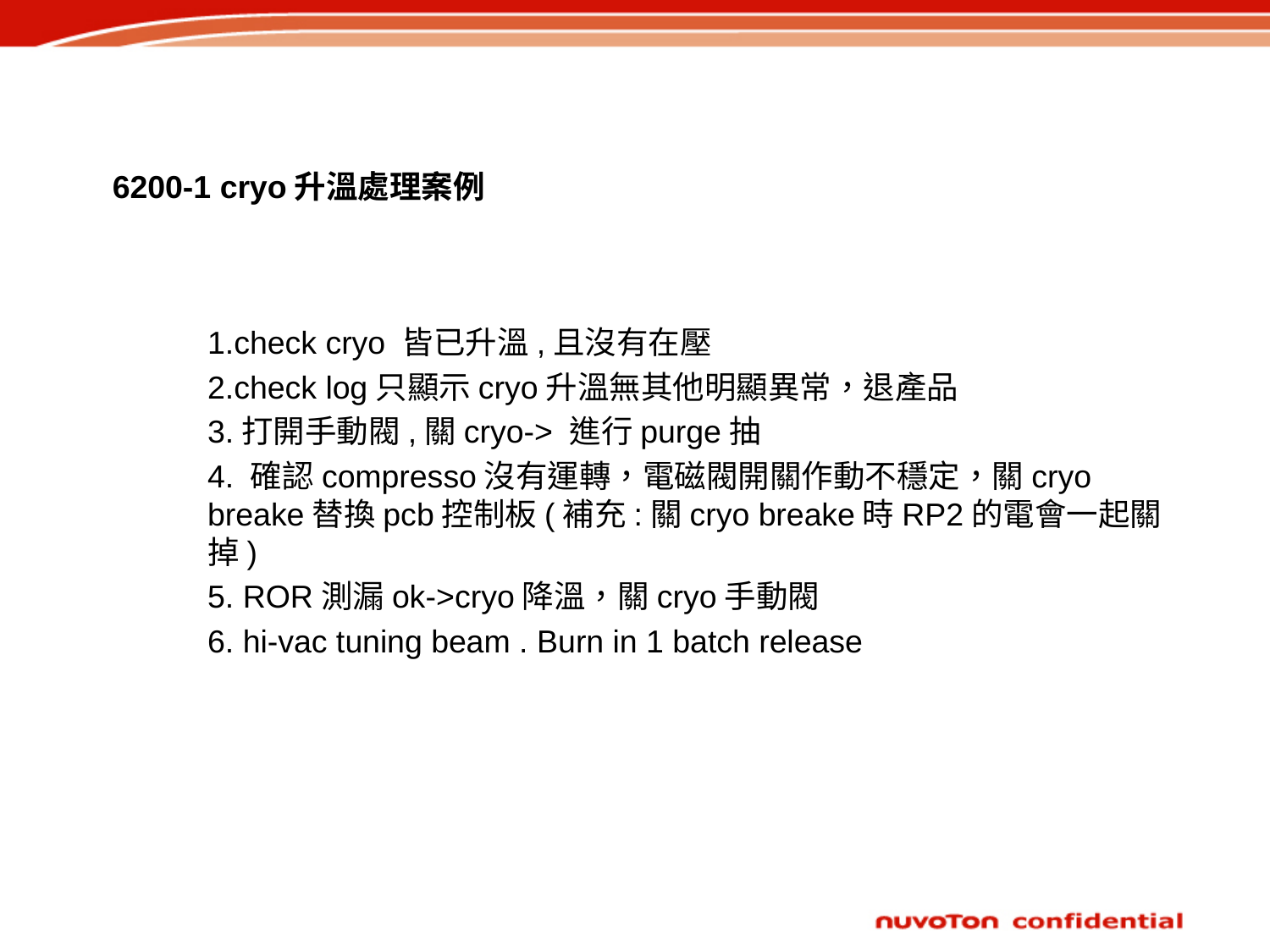

# 6200-1 cryo升溫處理案例
1.check cryo 皆已升溫,且沒有在壓
2.check log只顯示cryo升溫無其他明顯異常，退產品
3.打開手動閥,關cryo-> 進行purge抽
4. 確認compresso沒有運轉，電磁閥開關作動不穩定，關cryo breake替換pcb控制板(補充:關cryo breake時RP2的電會一起關掉)
5. ROR測漏ok->cryo降溫，關cryo手動閥
6. hi-vac tuning beam . Burn in 1 batch release